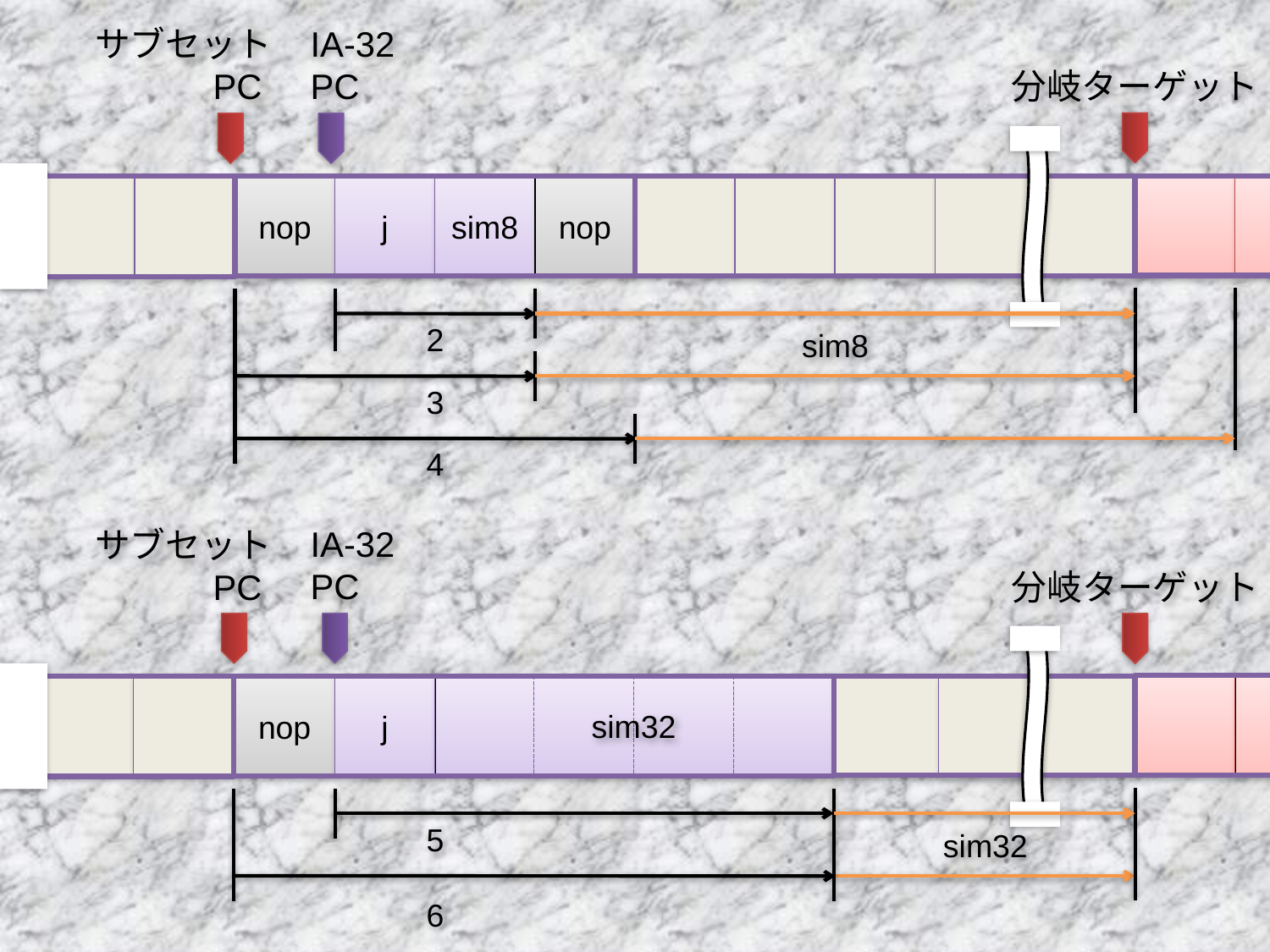

サブセット
PC
IA-32
PC
分岐ターゲット

nop

j
sim8
nop

2
sim8
3
4
サブセット
PC
IA-32
PC
分岐ターゲット

nop
j

sim32

sim32
5
6